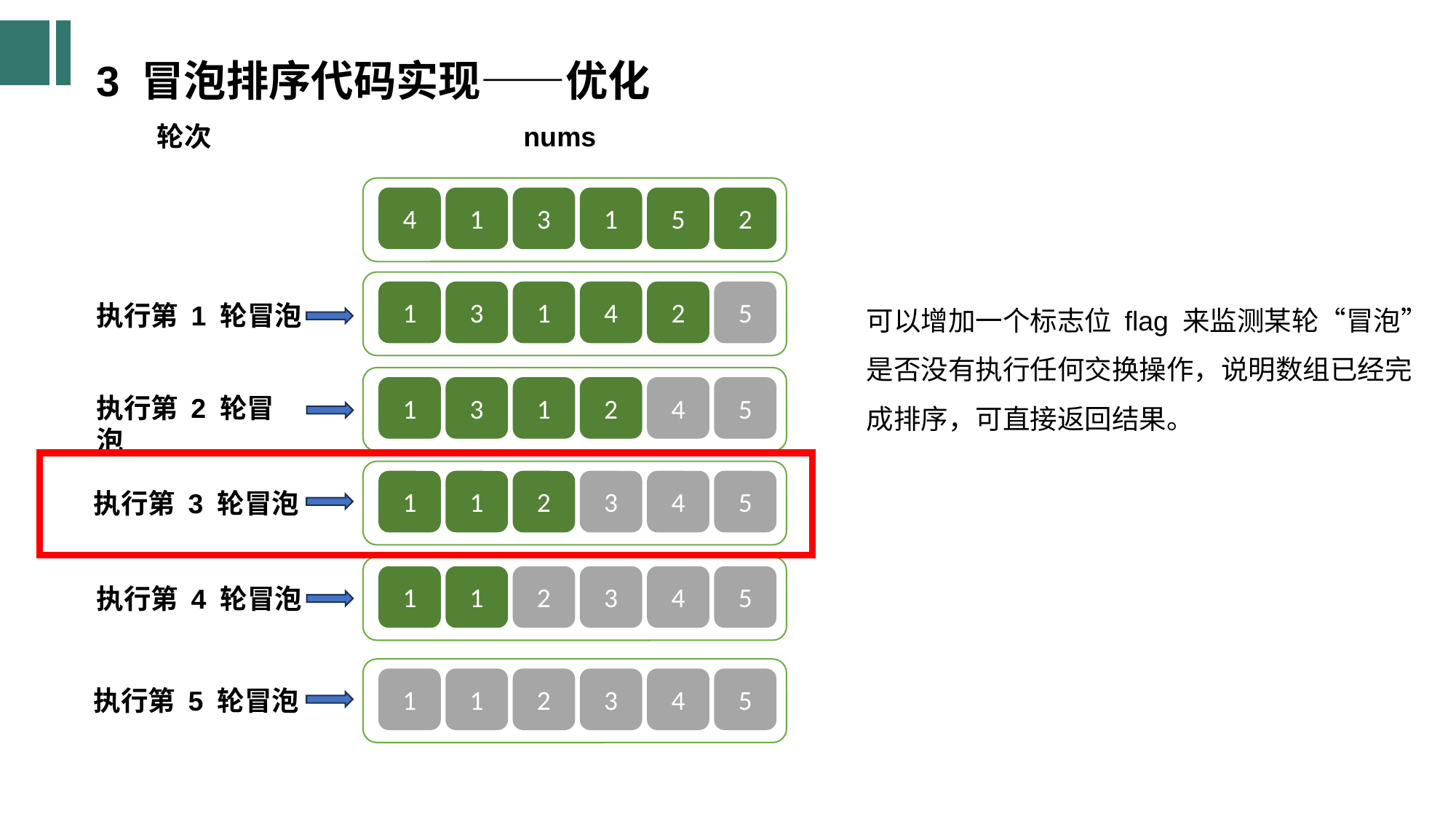

3 冒泡排序代码实现——优化

轮次
nums

2
3
1
5
4
1

5
1
4
2
可以增加一个标志位 flag 来监测某轮“冒泡”是否没有执行任何交换操作，说明数组已经完成排序，可直接返回结果。
1
3
执行第 1 轮冒泡

5
1
2
4
1
3
执行第 2 轮冒泡

5
2
3
4
1
1
执行第 3 轮冒泡

5
2
3
4
1
1
执行第 4 轮冒泡

5
2
3
4
1
1
执行第 5 轮冒泡